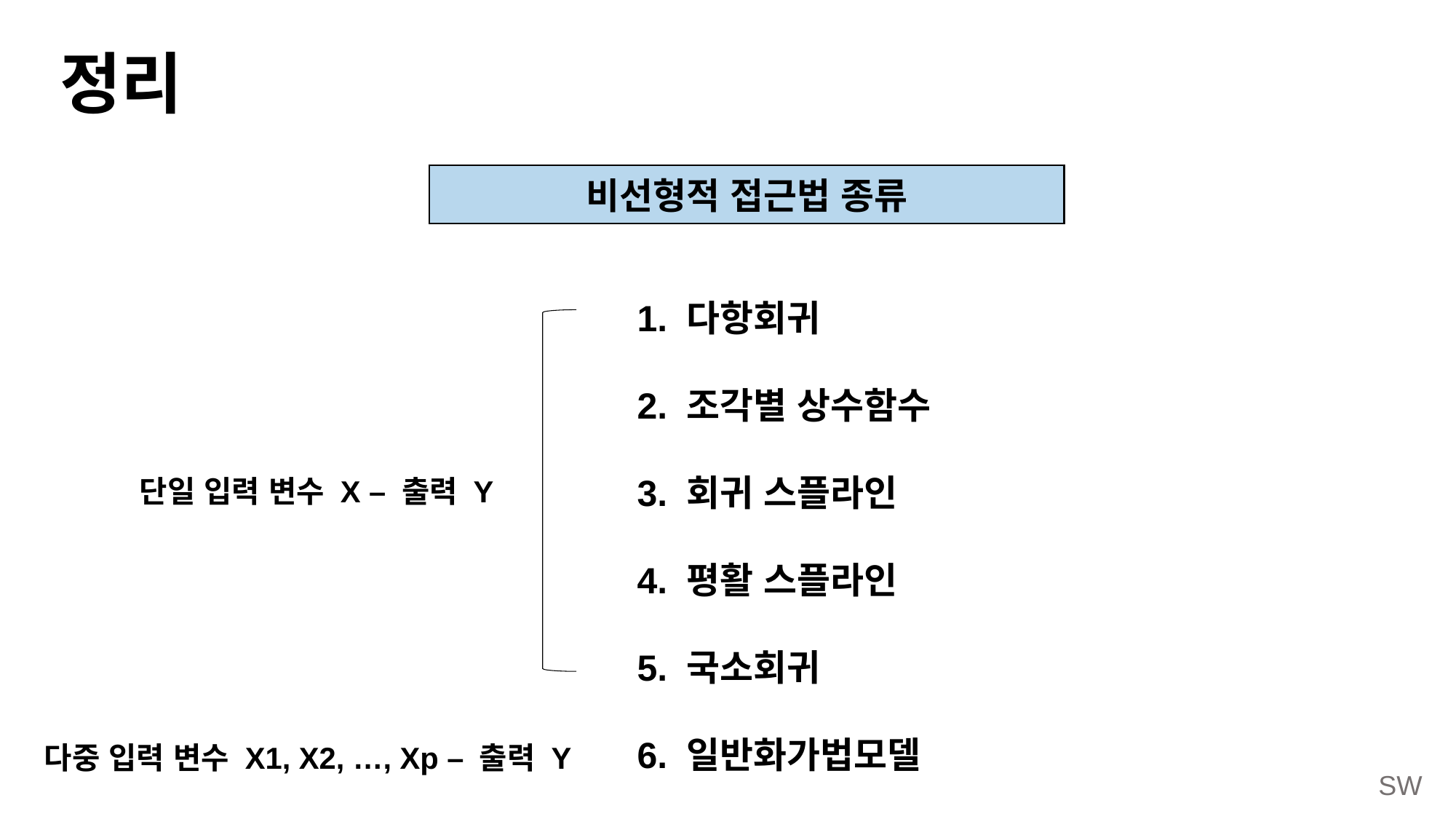

# 정리
비선형적 접근법 종류
1. 다항회귀

2. 조각별 상수함수

3. 회귀 스플라인

4. 평활 스플라인

5. 국소회귀

6. 일반화가법모델

단일 입력 변수 X – 출력 Y
다중 입력 변수 X1, X2, …, Xp – 출력 Y